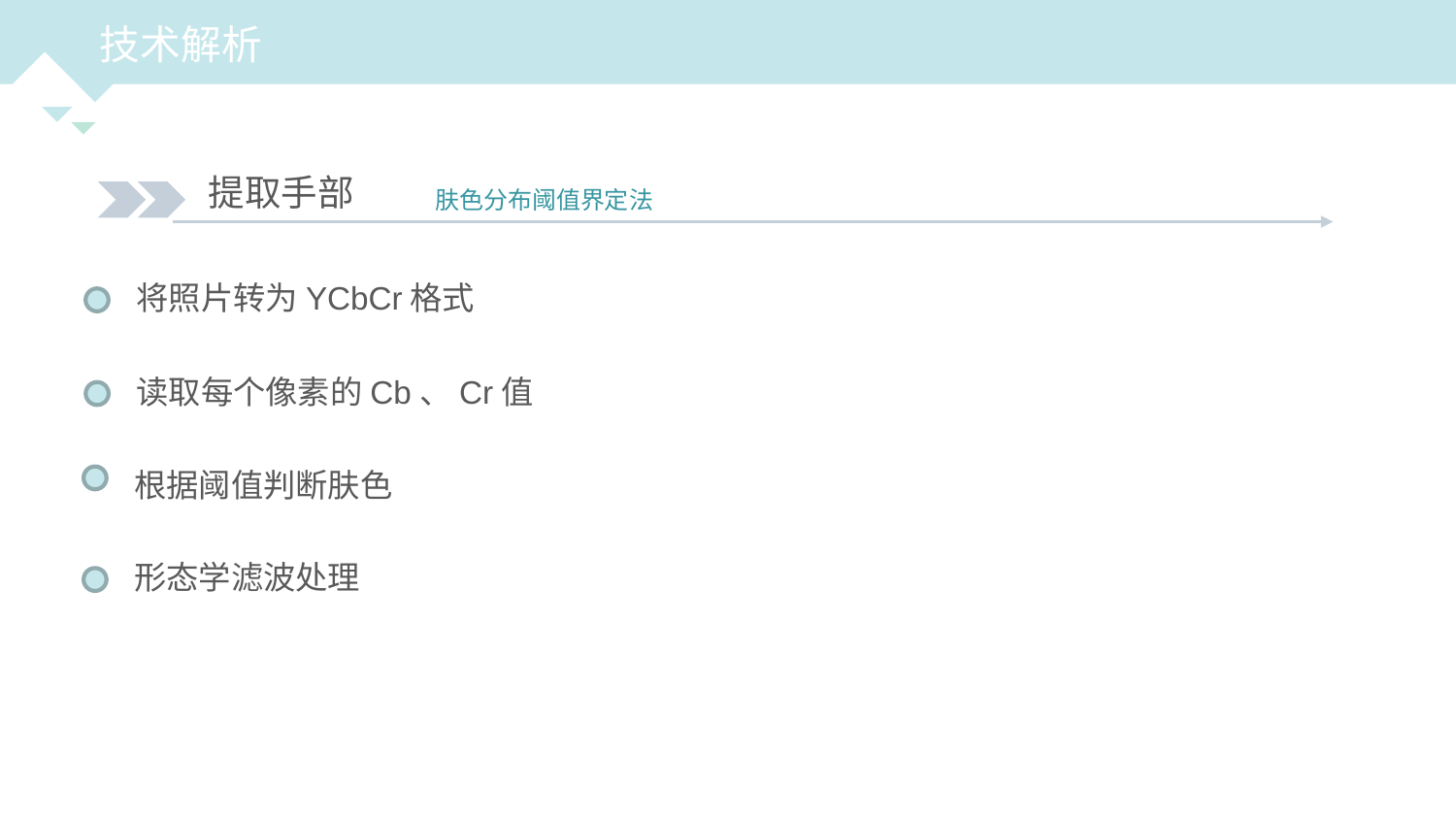

技术解析
提取手部
肤色分布阈值界定法

将照片转为YCbCr格式

读取每个像素的Cb、Cr值

根据阈值判断肤色

形态学滤波处理